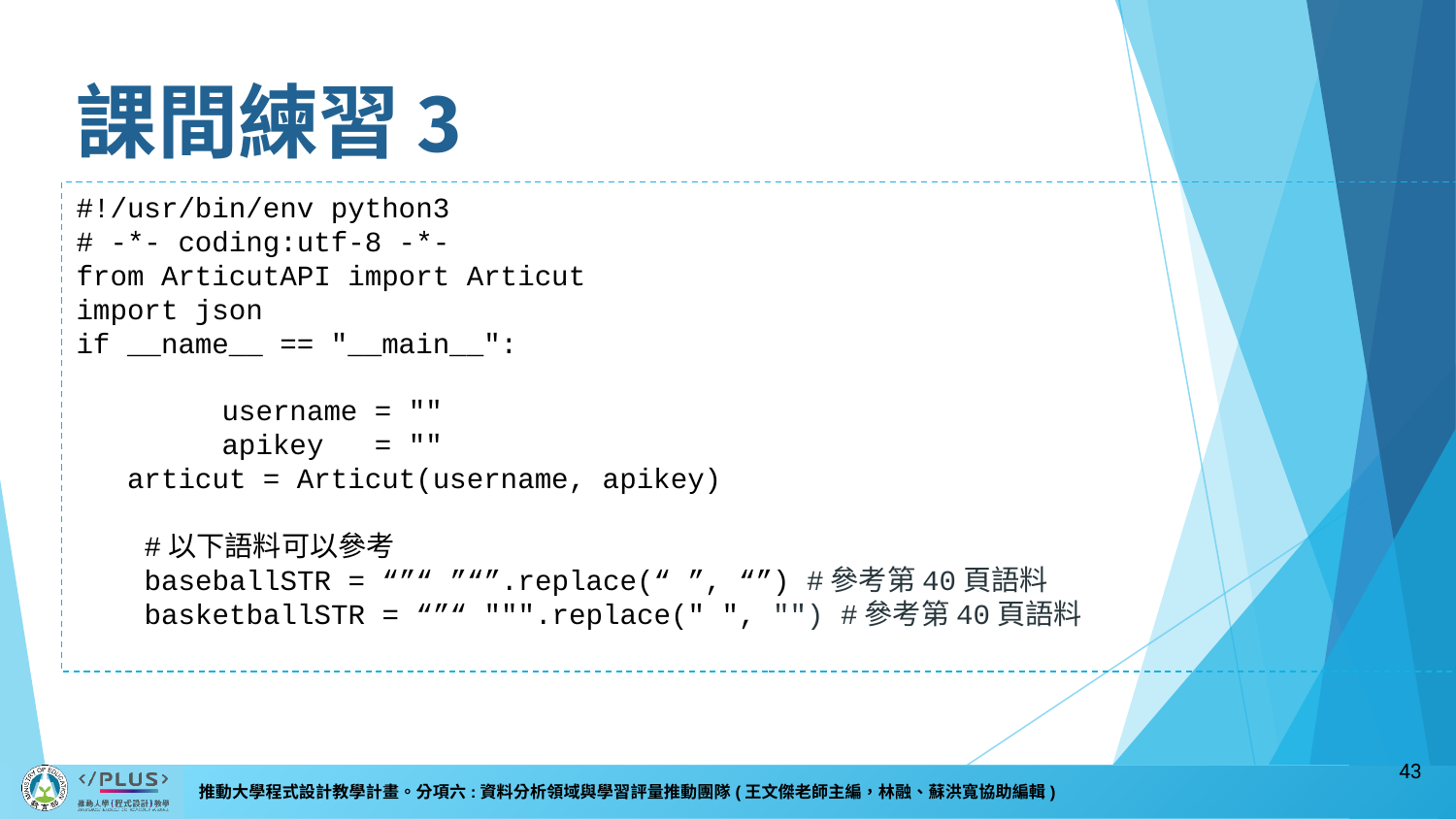

# 課間練習3
#!/usr/bin/env python3
# -*- coding:utf-8 -*-
from ArticutAPI import Articut
import json
if __name__ == "__main__":

   	username = ""
	apikey   = ""
   articut = Articut(username, apikey)

    #以下語料可以參考
    baseballSTR = “”“ ”“”.replace(“ ”, “”) #參考第40頁語料
    basketballSTR = “”“ """.replace(" ", "") #參考第40頁語料

43